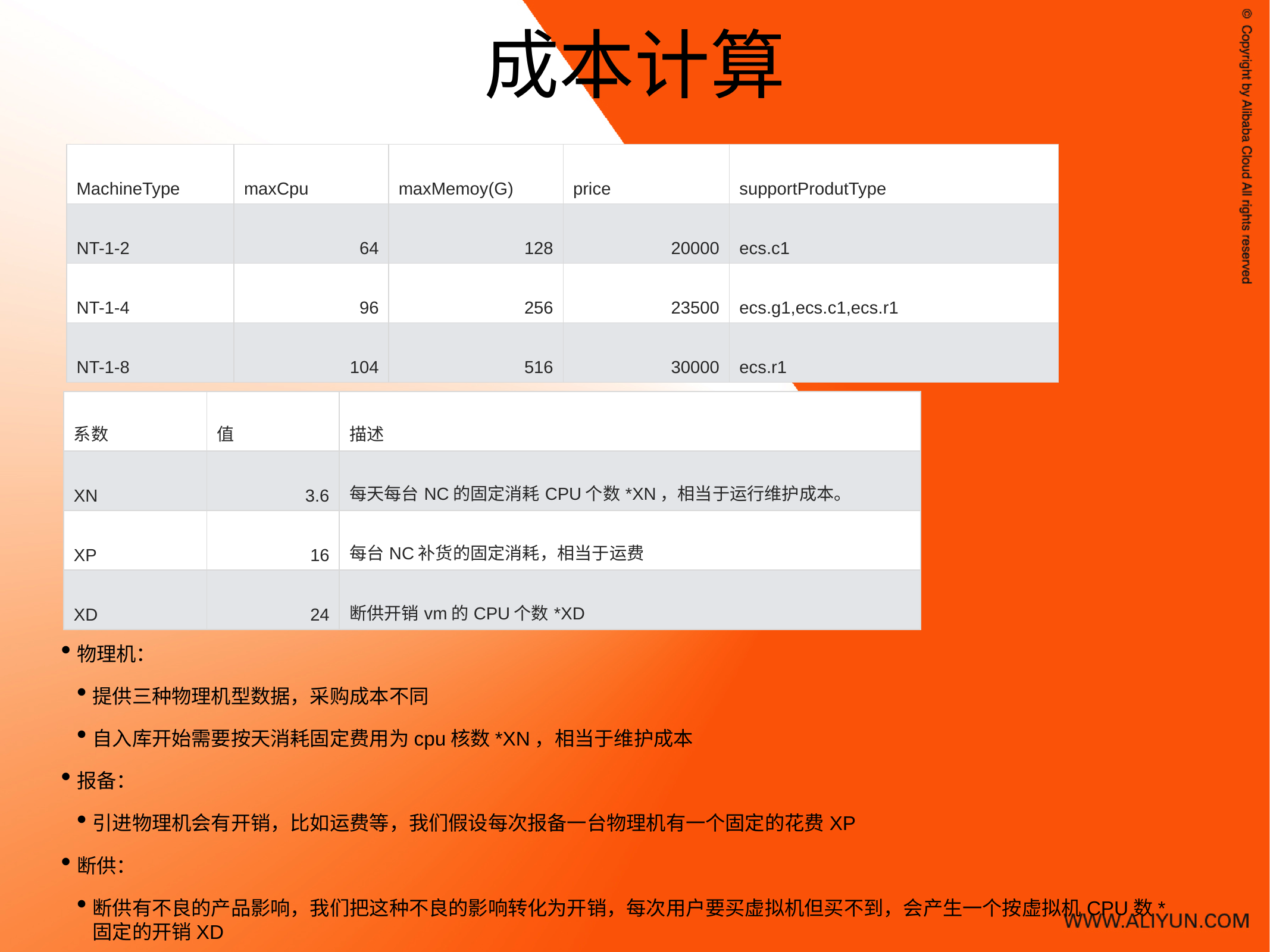

# 成本计算
| MachineType | maxCpu | maxMemoy(G) | price | supportProdutType |
| --- | --- | --- | --- | --- |
| NT-1-2 | 64 | 128 | 20000 | ecs.c1 |
| NT-1-4 | 96 | 256 | 23500 | ecs.g1,ecs.c1,ecs.r1 |
| NT-1-8 | 104 | 516 | 30000 | ecs.r1 |
| 系数 | 值 | 描述 |
| --- | --- | --- |
| XN | 3.6 | 每天每台NC的固定消耗CPU个数\*XN，相当于运行维护成本。 |
| XP | 16 | 每台NC补货的固定消耗，相当于运费 |
| XD | 24 | 断供开销vm的CPU个数\*XD |
物理机：
提供三种物理机型数据，采购成本不同
自入库开始需要按天消耗固定费用为cpu核数*XN，相当于维护成本
报备：
引进物理机会有开销，比如运费等，我们假设每次报备一台物理机有一个固定的花费XP
断供：
断供有不良的产品影响，我们把这种不良的影响转化为开销，每次用户要买虚拟机但买不到，会产生一个按虚拟机CPU数*固定的开销XD